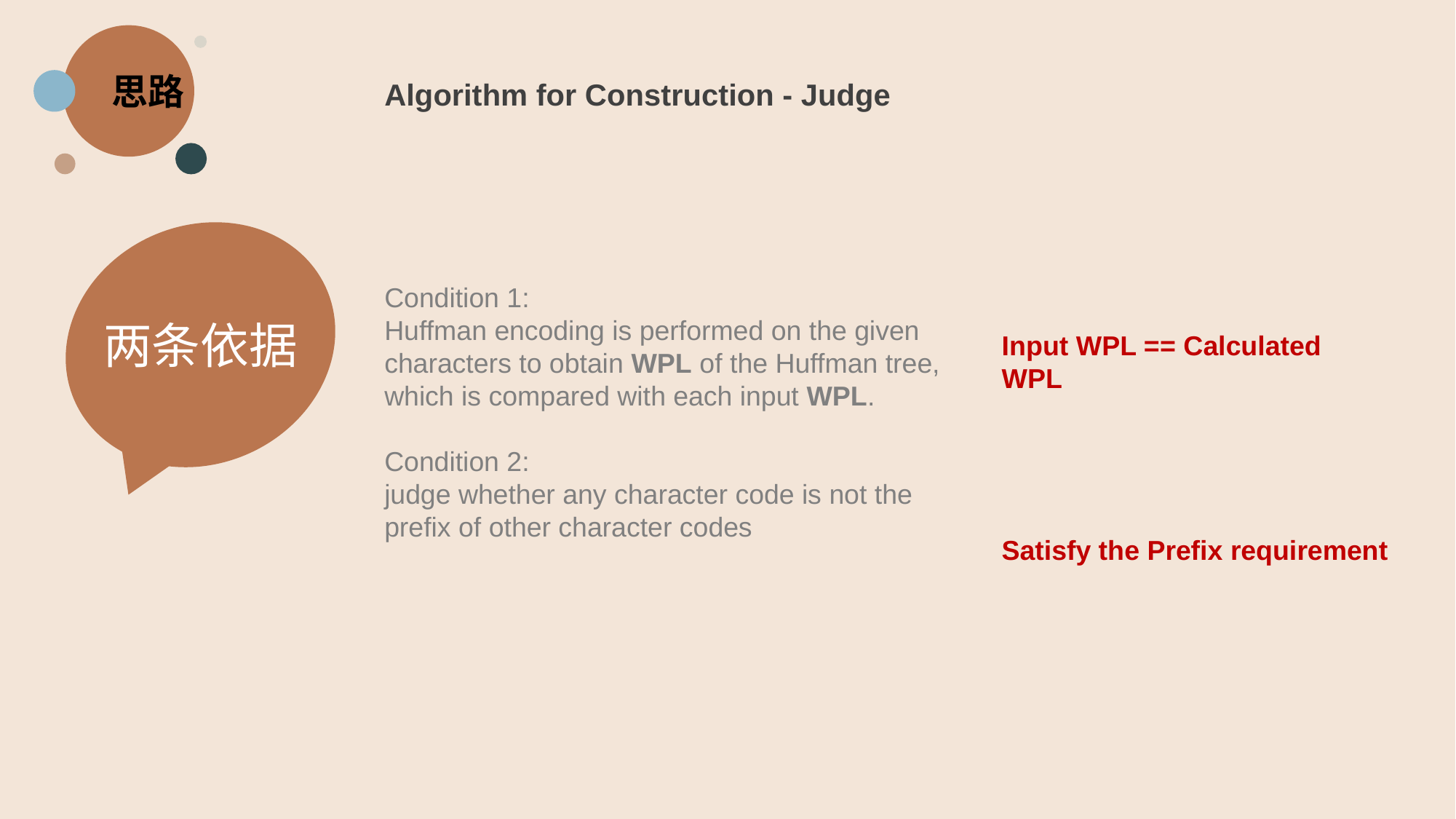

思路
Algorithm for Construction - Judge

两条依据

Condition 1:
Huffman encoding is performed on the given characters to obtain WPL of the Huffman tree, which is compared with each input WPL.

Condition 2:
judge whether any character code is not the prefix of other character codes

Input WPL == Calculated WPL
Satisfy the Prefix requirement